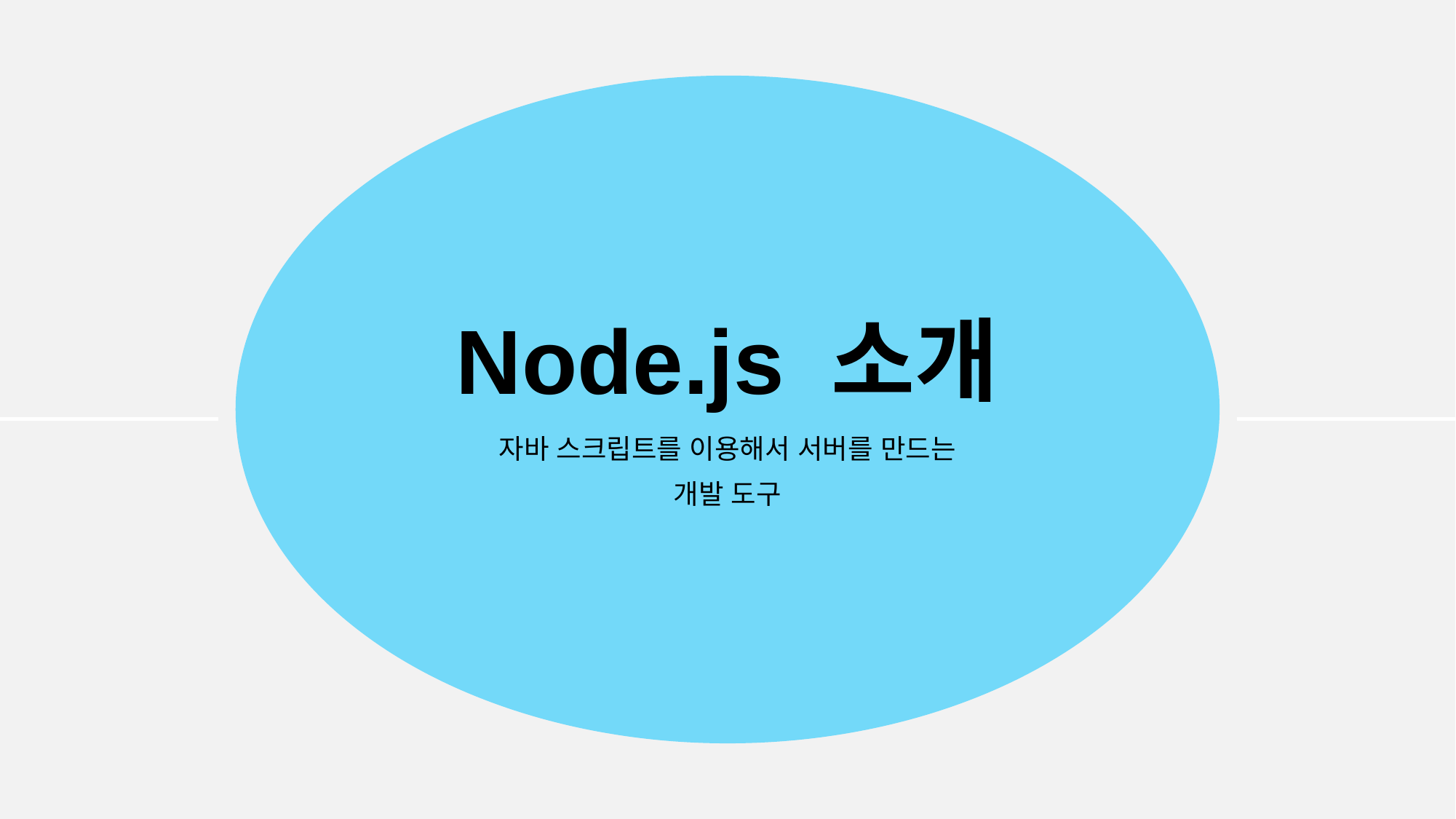

# Node.js 소개
자바 스크립트를 이용해서 서버를 만드는
개발 도구